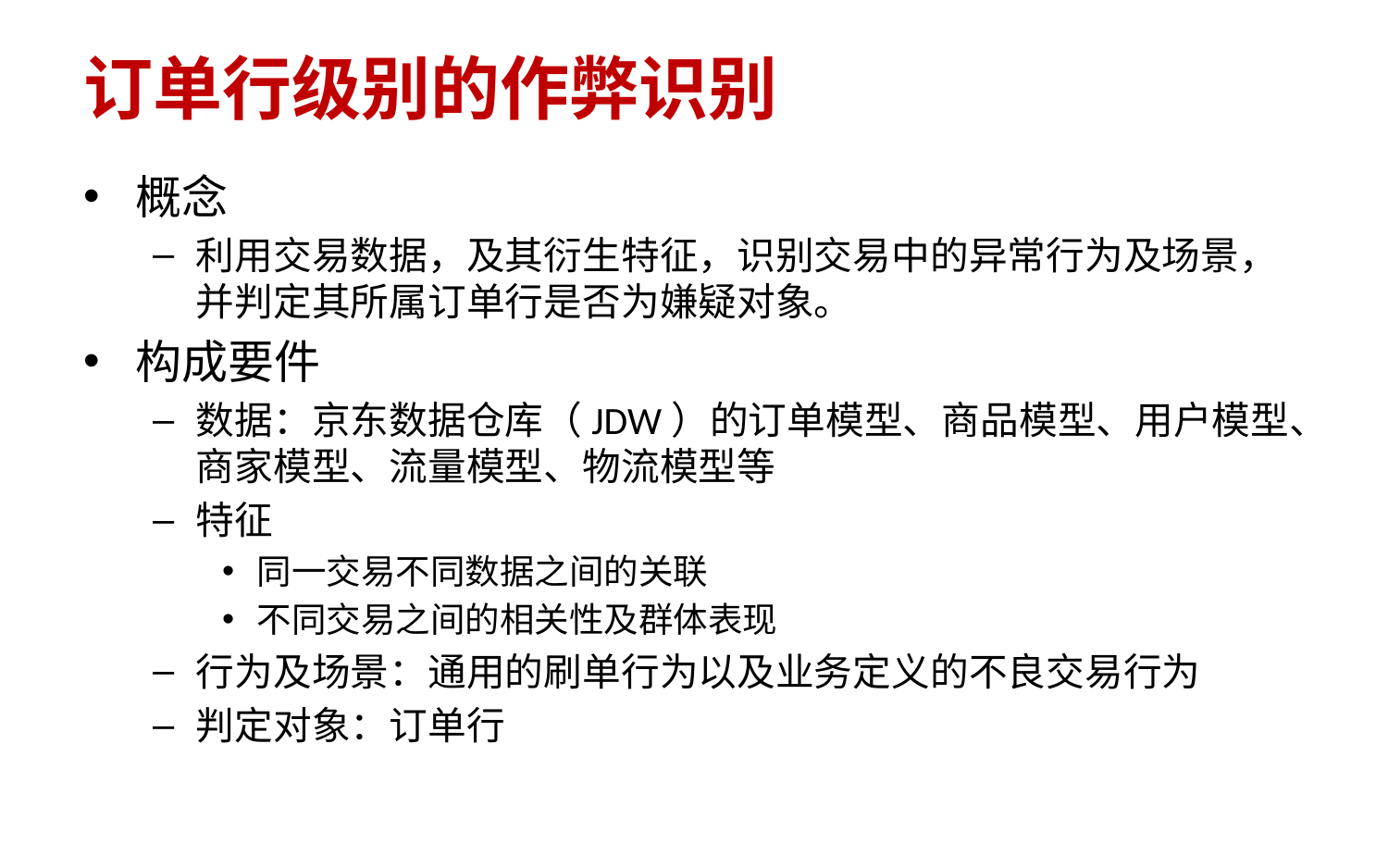

# 订单行级别的作弊识别
概念
利用交易数据，及其衍生特征，识别交易中的异常行为及场景，并判定其所属订单行是否为嫌疑对象。
构成要件
数据：京东数据仓库（JDW）的订单模型、商品模型、用户模型、商家模型、流量模型、物流模型等
特征
同一交易不同数据之间的关联
不同交易之间的相关性及群体表现
行为及场景：通用的刷单行为以及业务定义的不良交易行为
判定对象：订单行